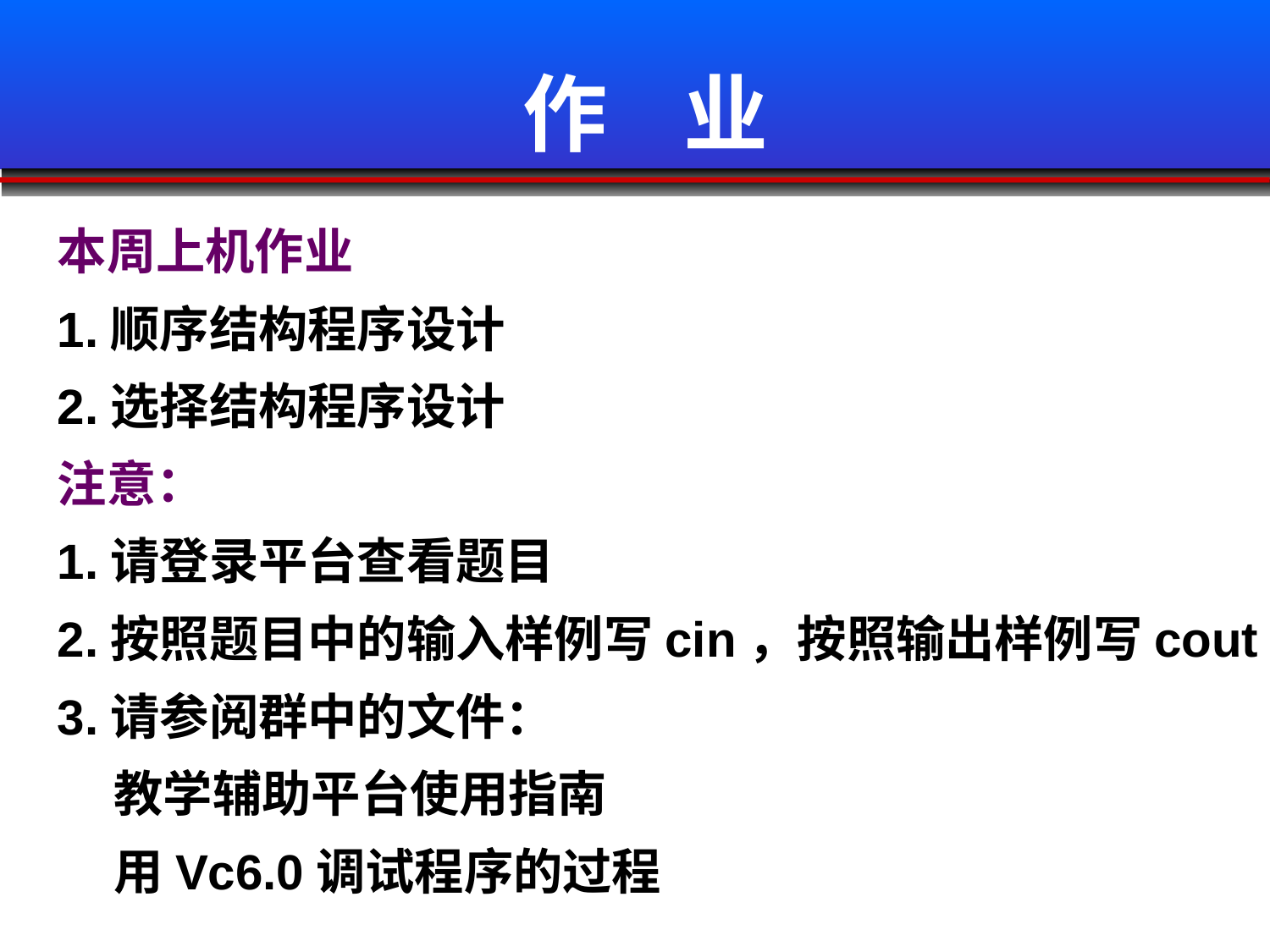

# 作    业
本周上机作业
1.顺序结构程序设计
2.选择结构程序设计
注意：
1.请登录平台查看题目
2.按照题目中的输入样例写cin，按照输出样例写cout
3.请参阅群中的文件：
    教学辅助平台使用指南
    用Vc6.0调试程序的过程